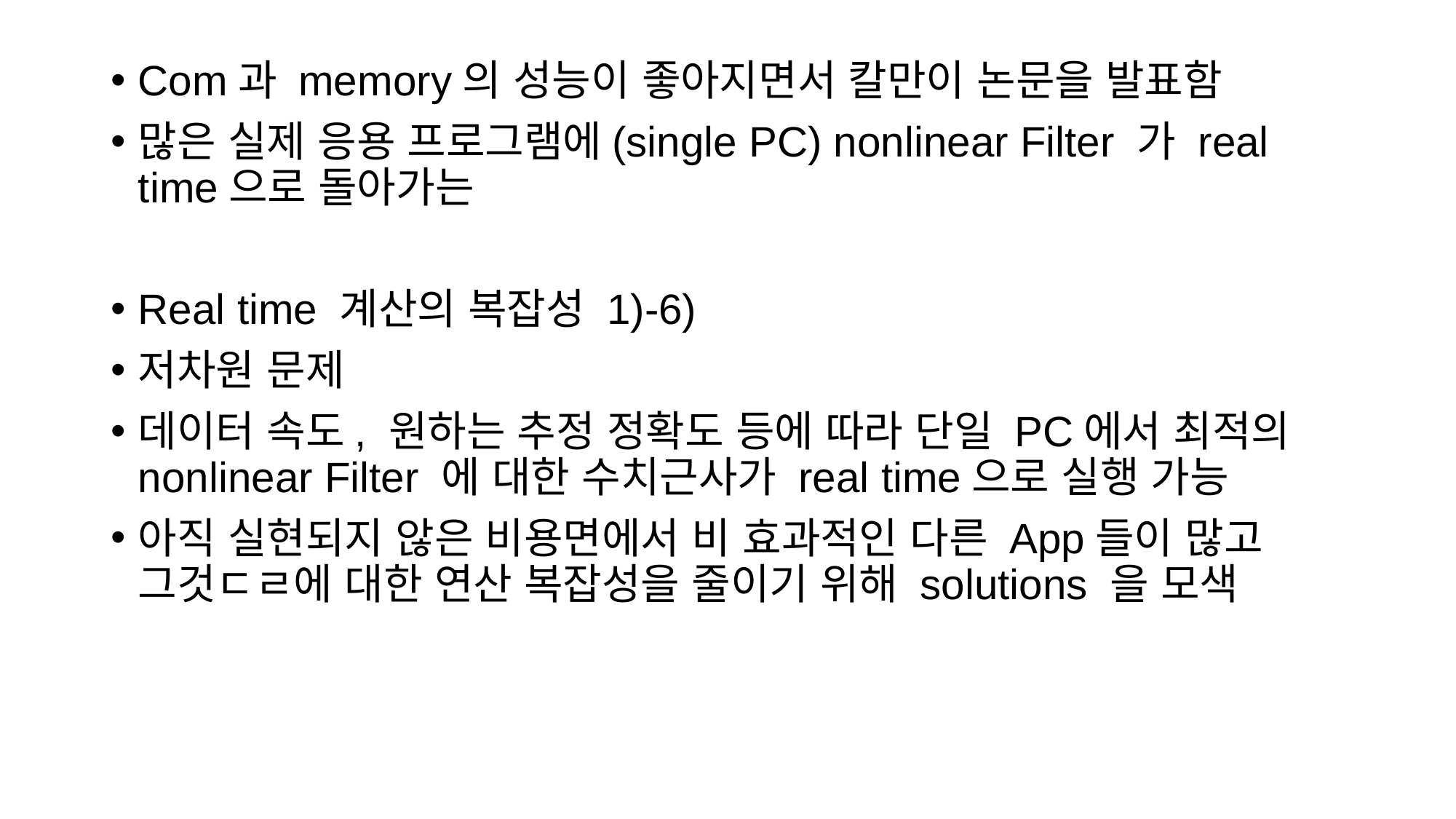

Com과 memory의 성능이 좋아지면서 칼만이 논문을 발표함
많은 실제 응용 프로그램에(single PC) nonlinear Filter 가 real time으로 돌아가는

Real time 계산의 복잡성 1)-6)
저차원 문제
데이터 속도, 원하는 추정 정확도 등에 따라 단일 PC에서 최적의 nonlinear Filter 에 대한 수치근사가 real time으로 실행 가능
아직 실현되지 않은 비용면에서 비 효과적인 다른 App들이 많고 그것ㄷㄹ에 대한 연산 복잡성을 줄이기 위해 solutions 을 모색